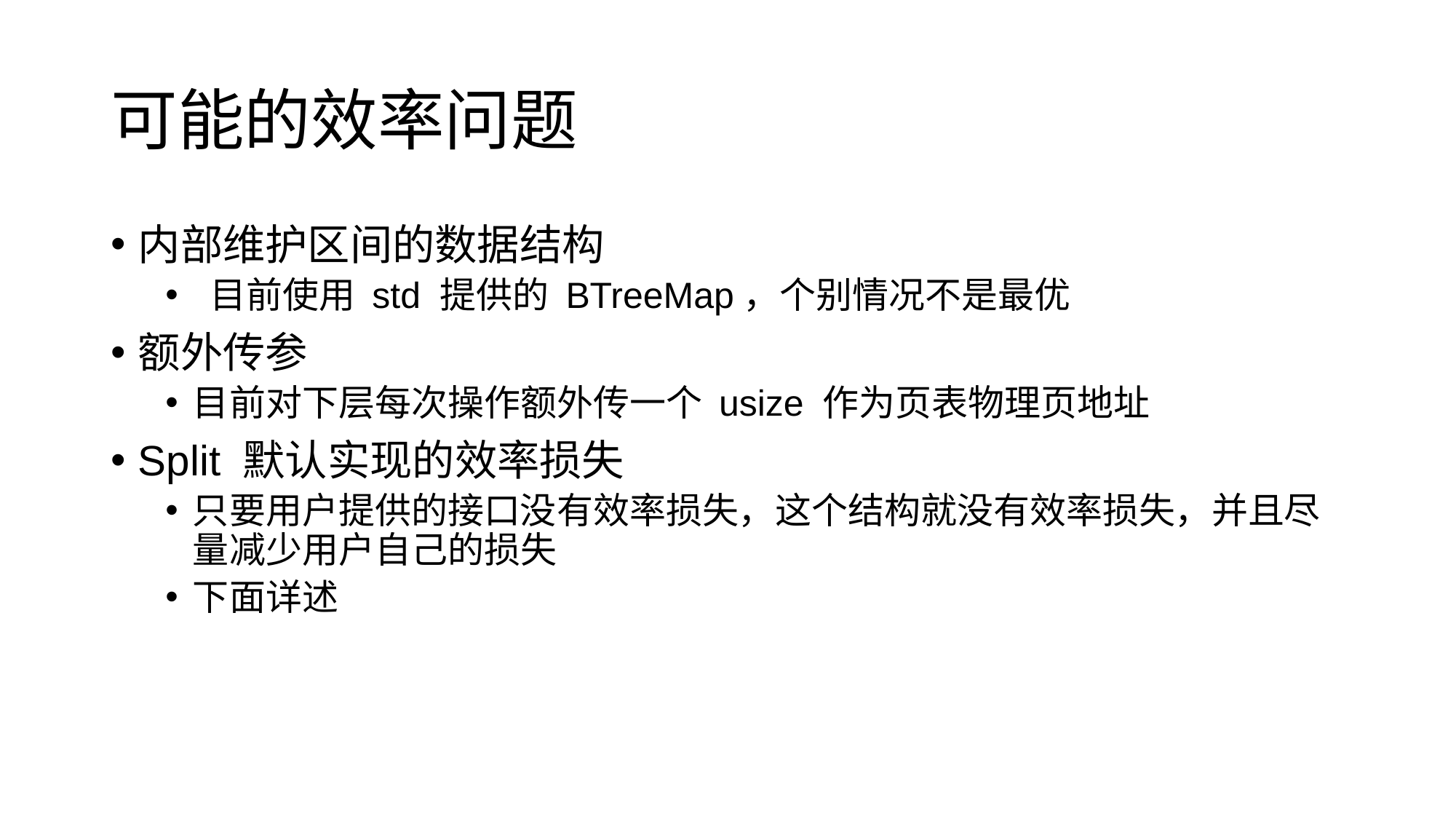

# 可能的效率问题
内部维护区间的数据结构
 目前使用 std 提供的 BTreeMap，个别情况不是最优
额外传参
目前对下层每次操作额外传一个 usize 作为页表物理页地址
Split 默认实现的效率损失
只要用户提供的接口没有效率损失，这个结构就没有效率损失，并且尽量减少用户自己的损失
下面详述